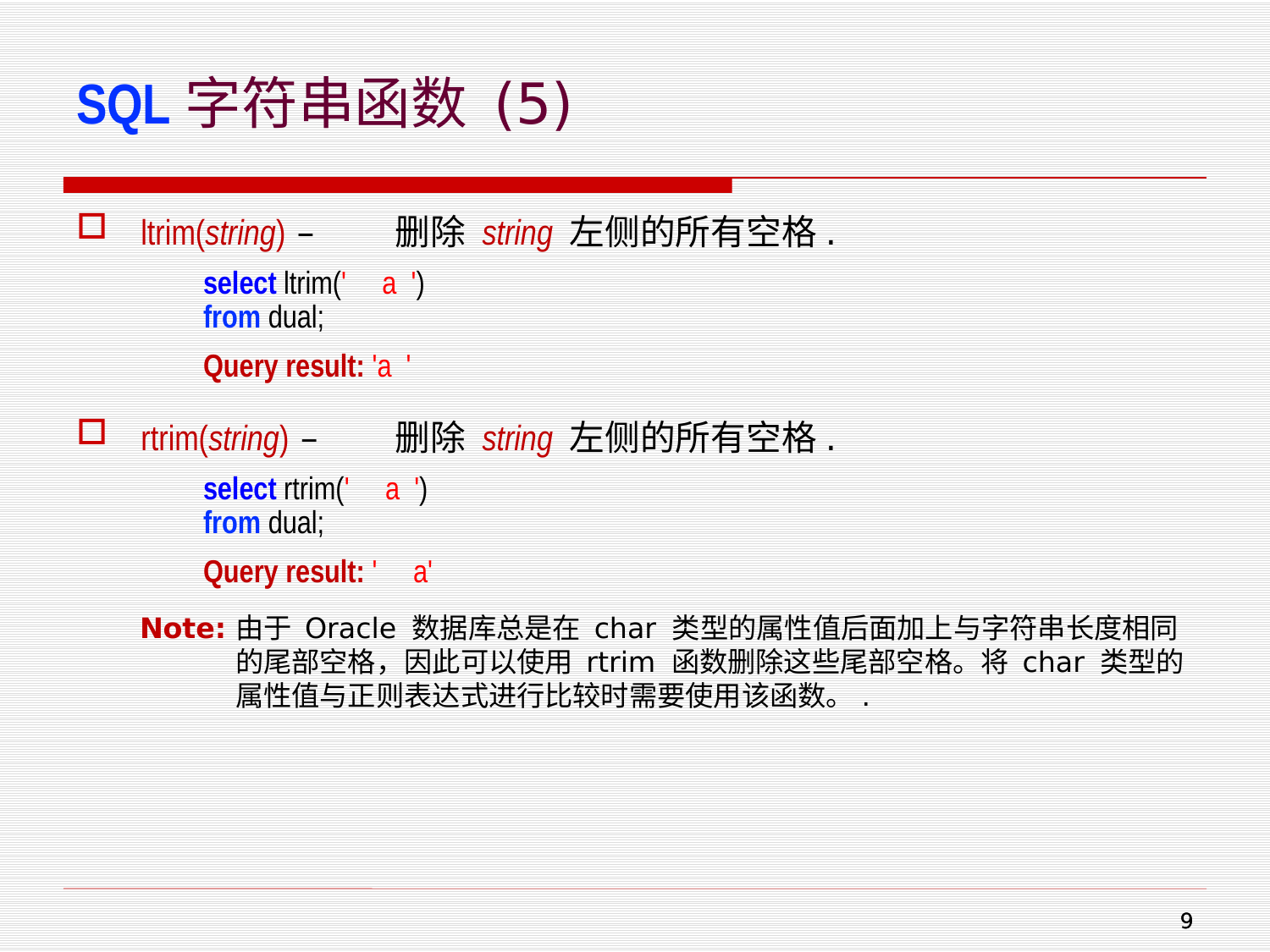

# SQL字符串函数 (5)
ltrim(string) –	删除 string 左侧的所有空格.
select ltrim('     a  ')
from dual;
Query result: 'a  '
rtrim(string) –	删除 string 左侧的所有空格.
select rtrim('     a  ')
from dual;
Query result: '     a'
Note:	由于 Oracle 数据库总是在 char 类型的属性值后面加上与字符串长度相同的尾部空格，因此可以使用 rtrim 函数删除这些尾部空格。将 char 类型的属性值与正则表达式进行比较时需要使用该函数。.
9
9